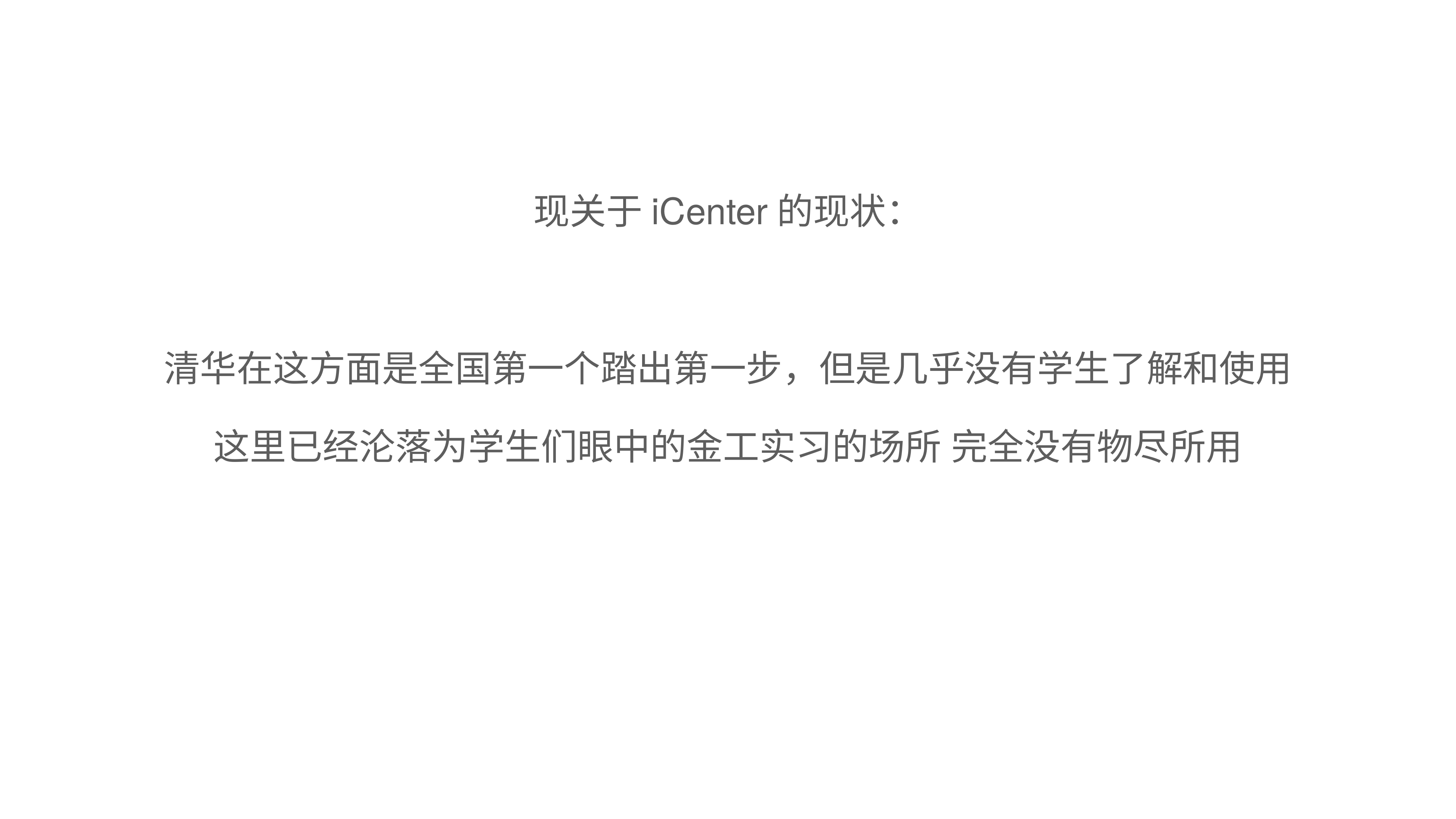

现关于iCenter的现状：

清华在这方面是全国第一个踏出第一步，但是几乎没有学生了解和使用
这里已经沦落为学生们眼中的金工实习的场所 完全没有物尽所用